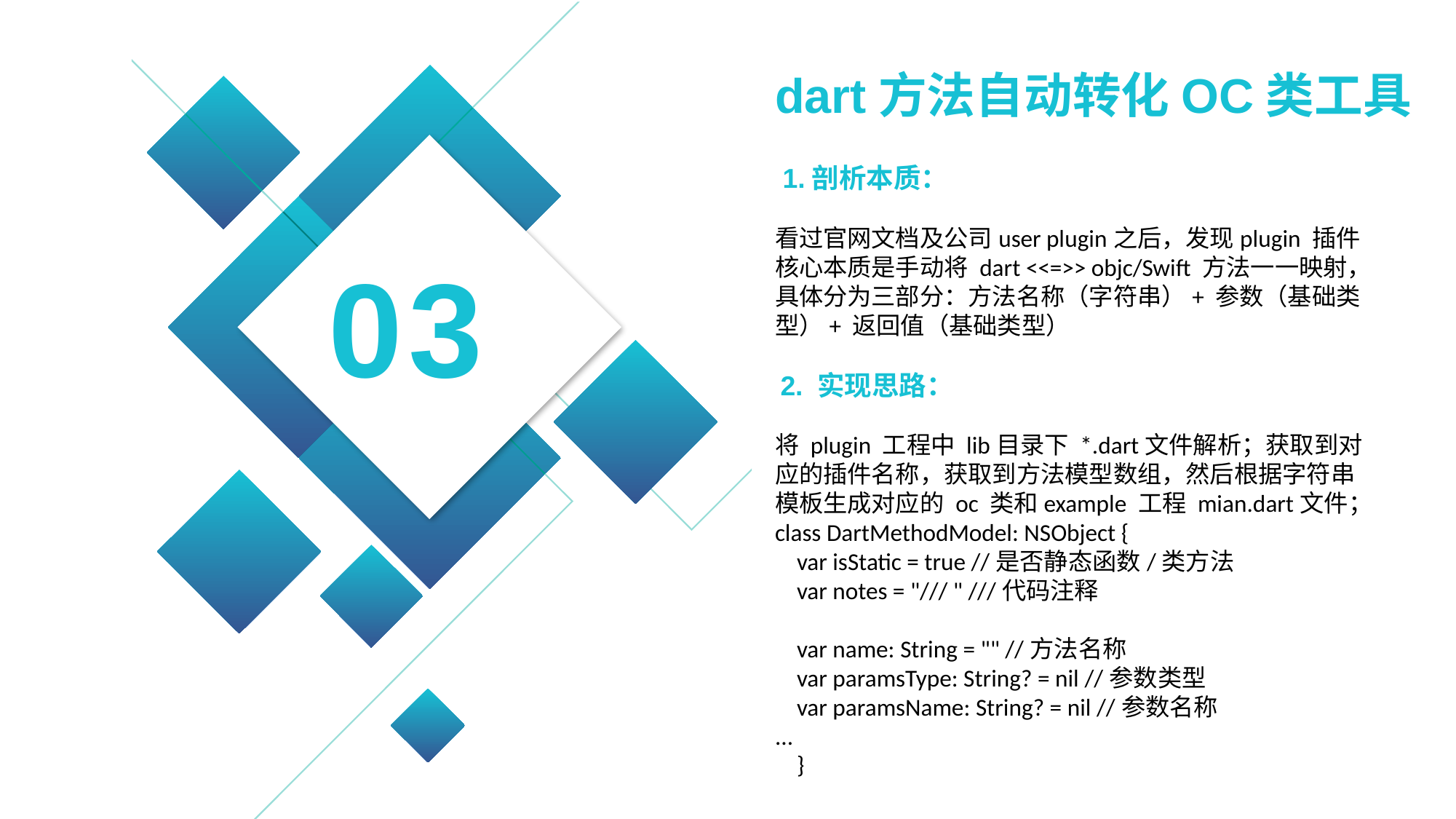

03

dart方法自动转化OC类工具
 1.剖析本质：

看过官网文档及公司user plugin之后，发现plugin 插件核心本质是手动将 dart <<=>> objc/Swift 方法一一映射，具体分为三部分：方法名称（字符串）+ 参数（基础类型）+ 返回值（基础类型）

 2. 实现思路：

将 plugin 工程中 lib目录下 *.dart文件解析；获取到对应的插件名称，获取到方法模型数组，然后根据字符串模板生成对应的 oc 类和example 工程 mian.dart文件；
class DartMethodModel: NSObject {
    var isStatic = true //是否静态函数/类方法
    var notes = "/// " ///代码注释

    var name: String = "" //方法名称
    var paramsType: String? = nil //参数类型
    var paramsName: String? = nil //参数名称
...
    }